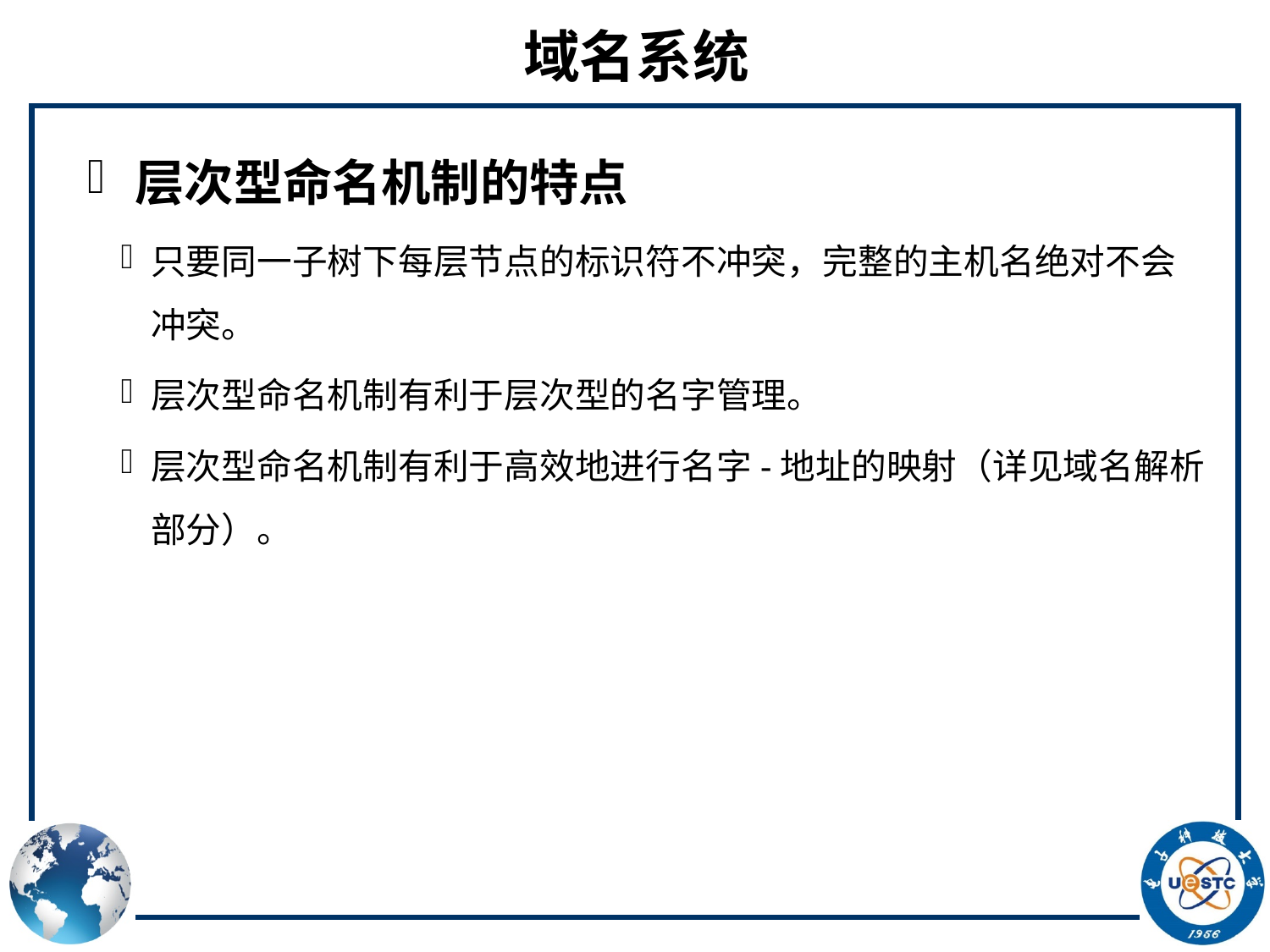

# 域名系统
层次型命名机制的特点
只要同一子树下每层节点的标识符不冲突，完整的主机名绝对不会冲突。
层次型命名机制有利于层次型的名字管理。
层次型命名机制有利于高效地进行名字-地址的映射（详见域名解析部分）。